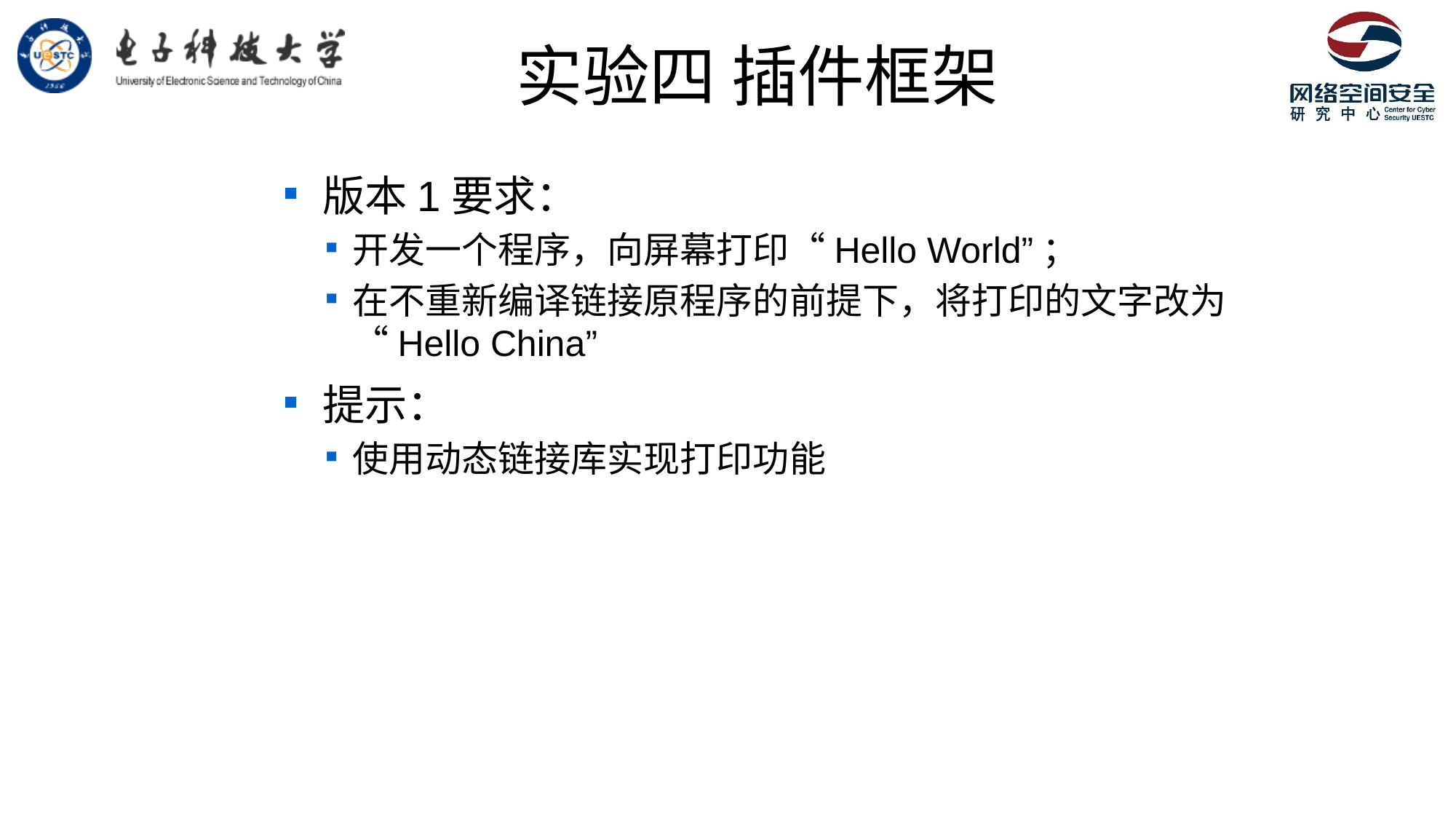

# 实验四 插件框架
版本1要求：
开发一个程序，向屏幕打印“Hello World”；
在不重新编译链接原程序的前提下，将打印的文字改为“Hello China”
提示：
使用动态链接库实现打印功能